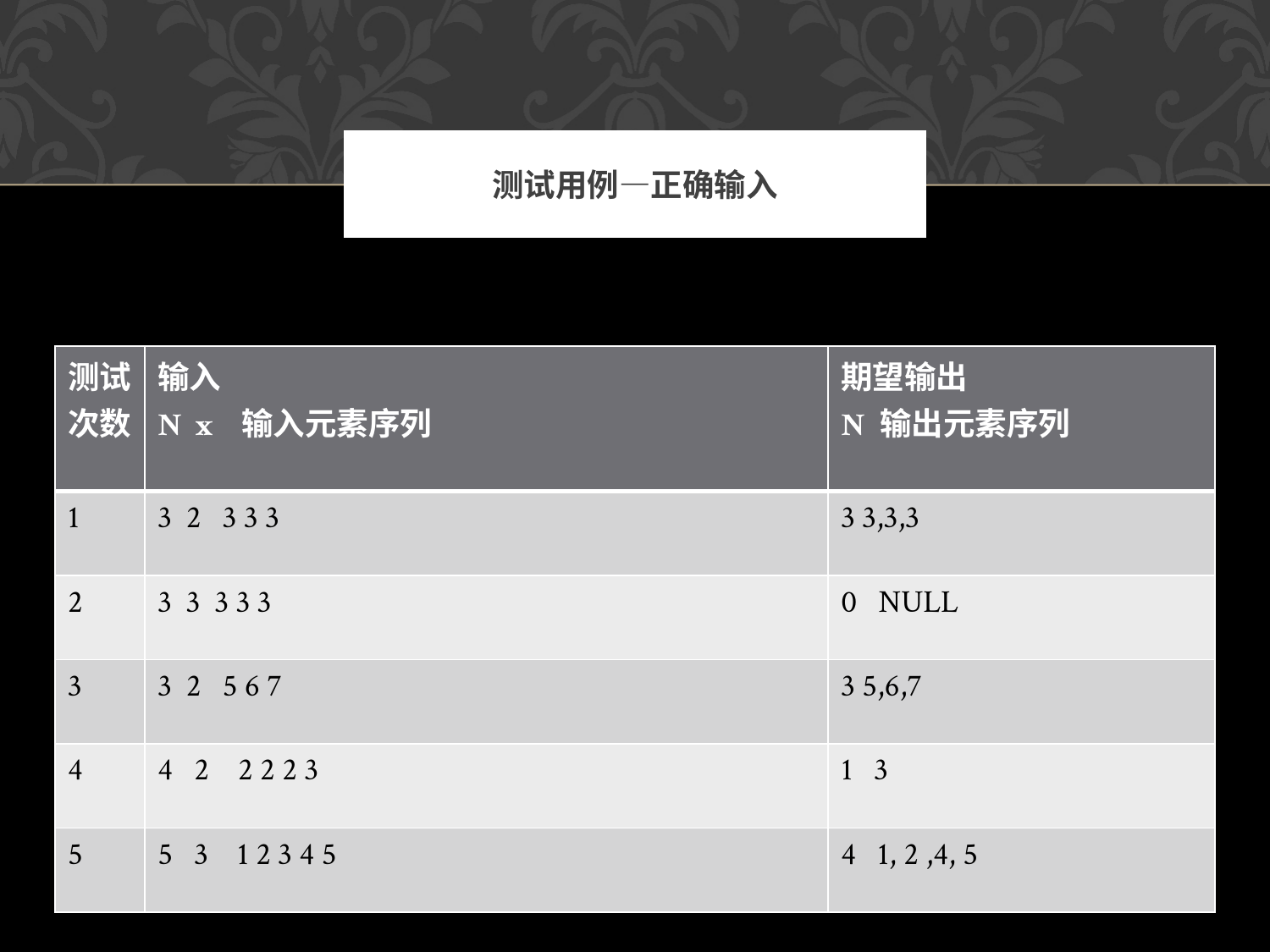

# 测试用例—正确输入
| 测试次数 | 输入 N x 输入元素序列 | 期望输出 N 输出元素序列 |
| --- | --- | --- |
| 1 | 3 2 3 3 3 | 3 3,3,3 |
| 2 | 3 3 3 3 3 | 0 NULL |
| 3 | 3 2 5 6 7 | 3 5,6,7 |
| 4 | 4 2 2 2 2 3 | 1 3 |
| 5 | 5 3 1 2 3 4 5 | 4 1, 2 ,4, 5 |